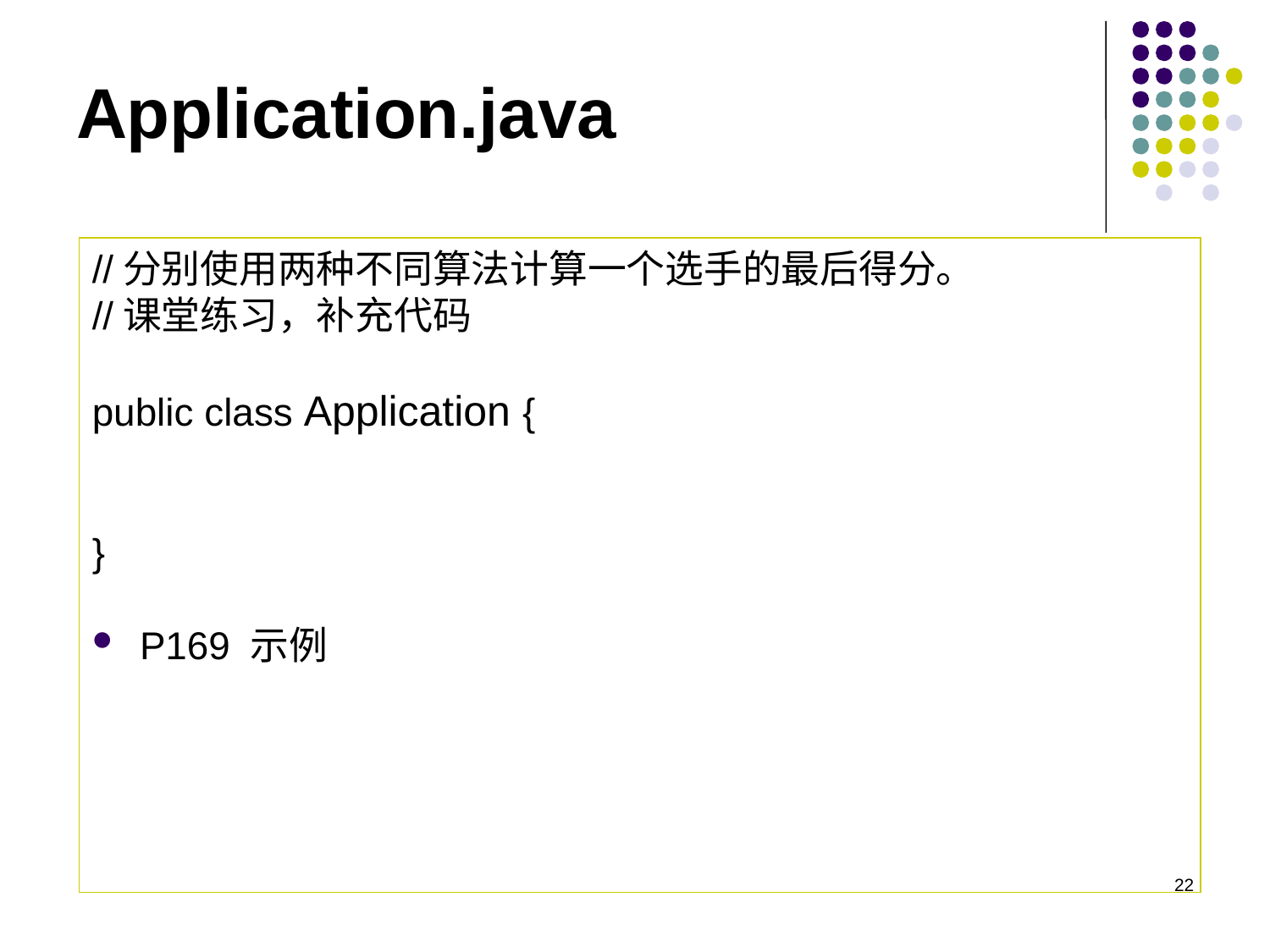

# Application.java
//分别使用两种不同算法计算一个选手的最后得分。
//课堂练习，补充代码

public class Application {

}

P169 示例
22